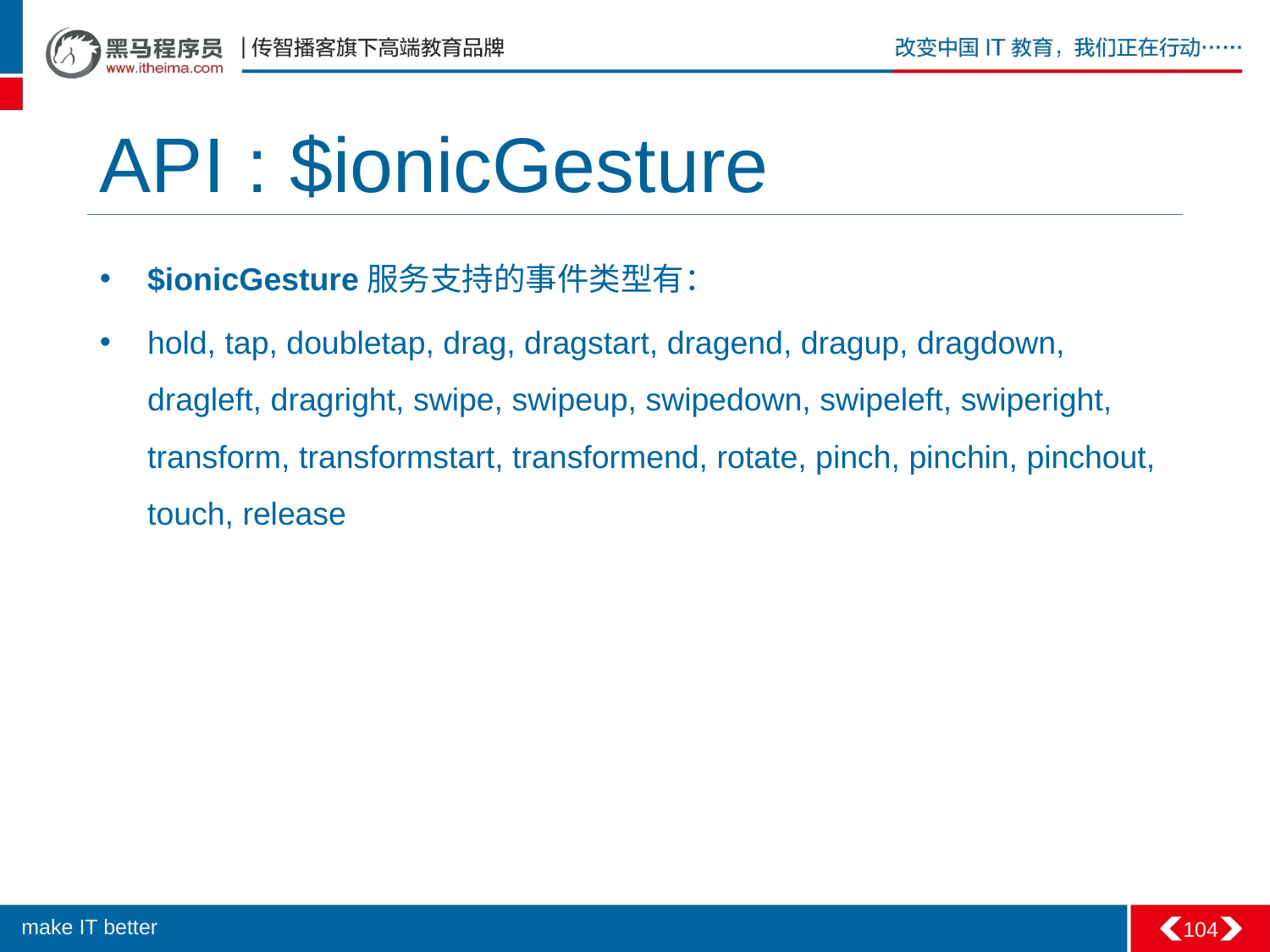

# API : $ionicGesture
$ionicGesture服务支持的事件类型有：
hold, tap, doubletap, drag, dragstart, dragend, dragup, dragdown, dragleft, dragright, swipe, swipeup, swipedown, swipeleft, swiperight, transform, transformstart, transformend, rotate, pinch, pinchin, pinchout, touch, release

104

make IT better